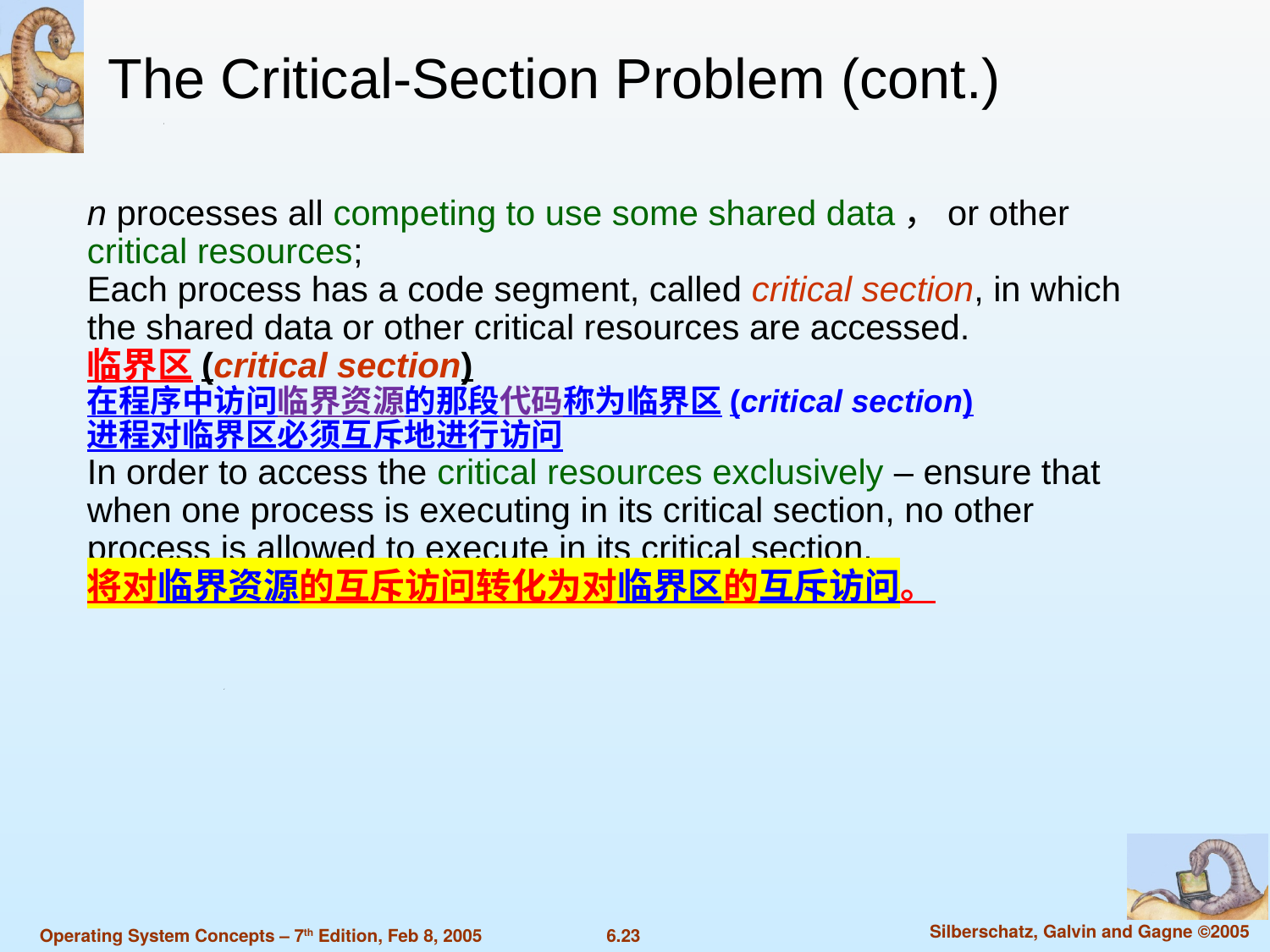

The Critical-Section Problem (cont.)
n processes all competing to use some shared data，or other critical resources;
Each process has a code segment, called critical section, in which the shared data or other critical resources are accessed.
临界区(critical section)
在程序中访问临界资源的那段代码称为临界区(critical section)
进程对临界区必须互斥地进行访问
In order to access the critical resources exclusively – ensure that when one process is executing in its critical section, no other process is allowed to execute in its critical section.
将对临界资源的互斥访问转化为对临界区的互斥访问。